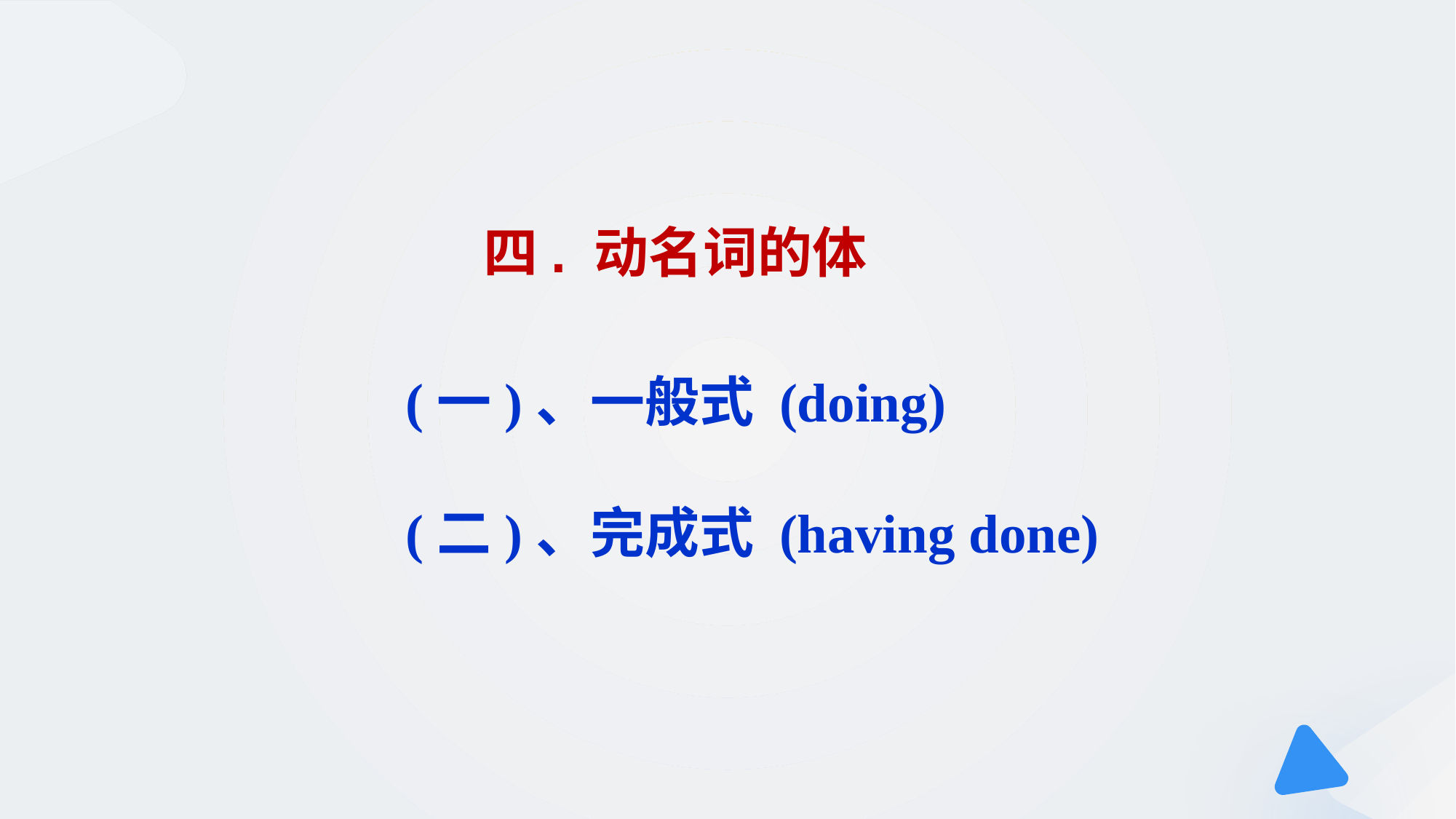

四. 动名词的体
(一)、一般式 (doing)

(二)、完成式 (having done)